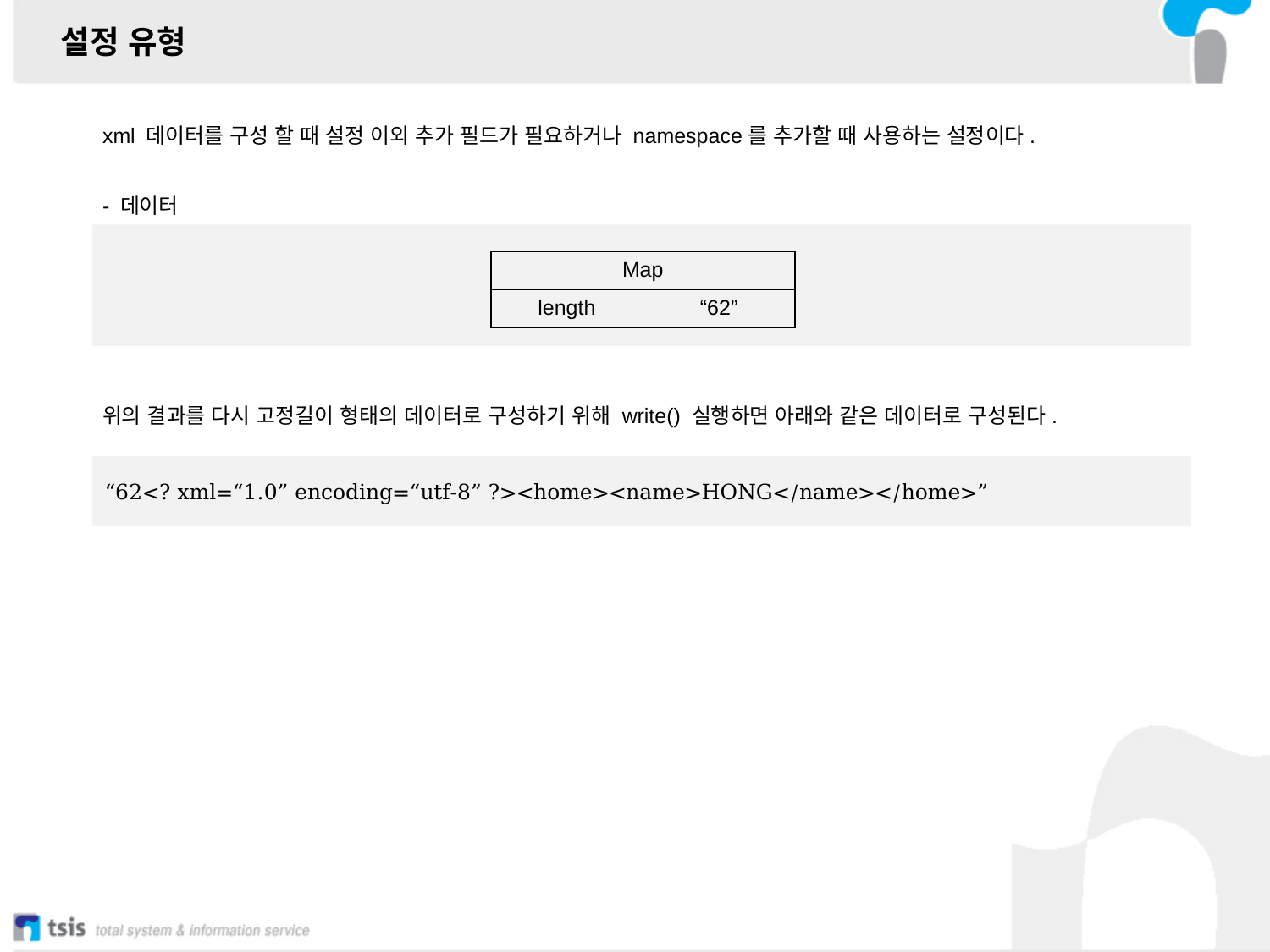

설정 유형
xml 데이터를 구성 할 때 설정 이외 추가 필드가 필요하거나 namespace를 추가할 때 사용하는 설정이다.
- 데이터

| Map |  |
| --- | --- |
| length | “62” |
위의 결과를 다시 고정길이 형태의 데이터로 구성하기 위해 write() 실행하면 아래와 같은 데이터로 구성된다.
“62<? xml=“1.0” encoding=“utf-8” ?><home><name>HONG</name></home>”